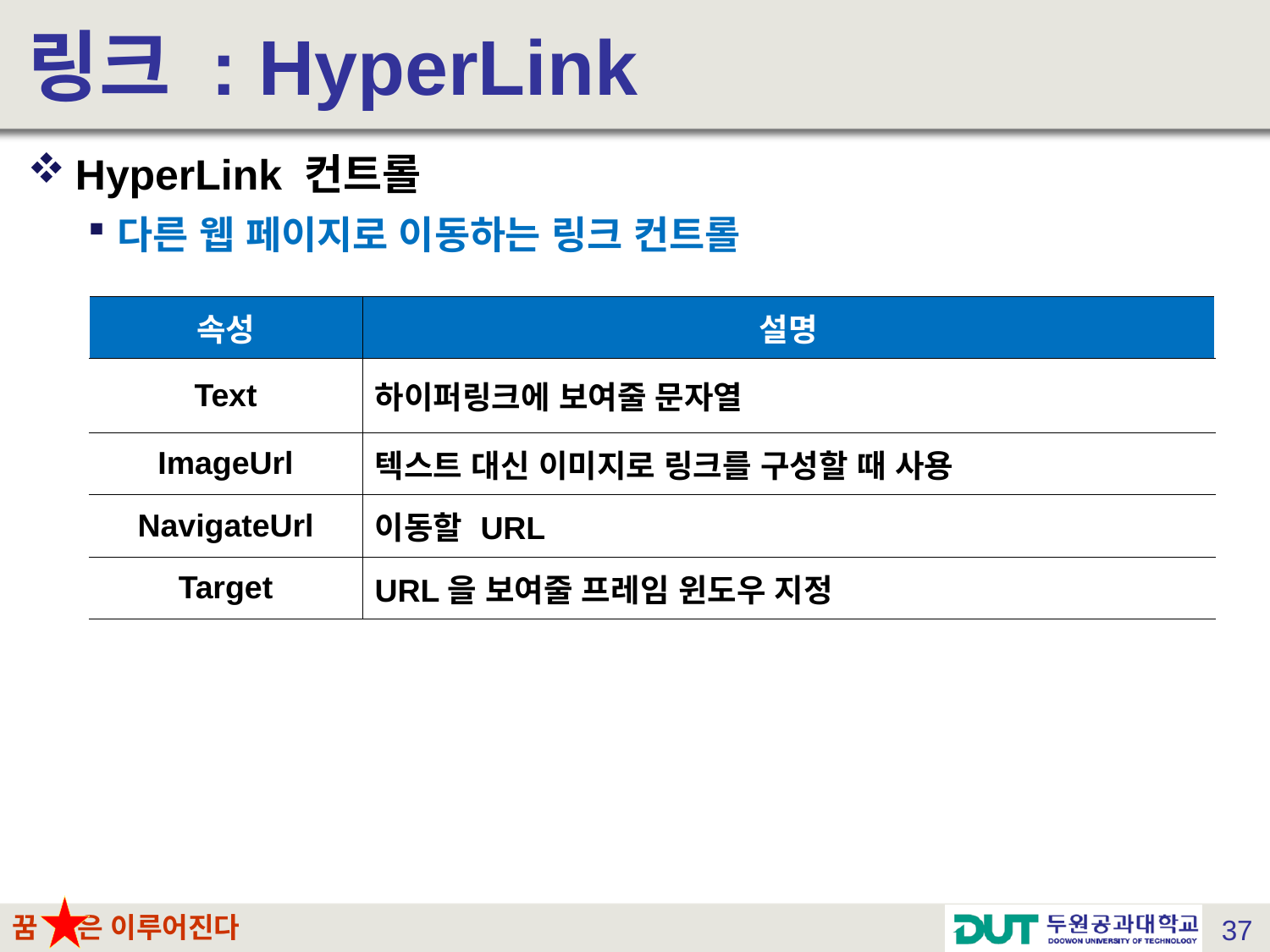

# 링크 : HyperLink
HyperLink 컨트롤
다른 웹 페이지로 이동하는 링크 컨트롤

| 속성 | 설명 |
| --- | --- |
| Text | 하이퍼링크에 보여줄 문자열 |
| ImageUrl | 텍스트 대신 이미지로 링크를 구성할 때 사용 |
| NavigateUrl | 이동할 URL |
| Target | URL을 보여줄 프레임 윈도우 지정 |